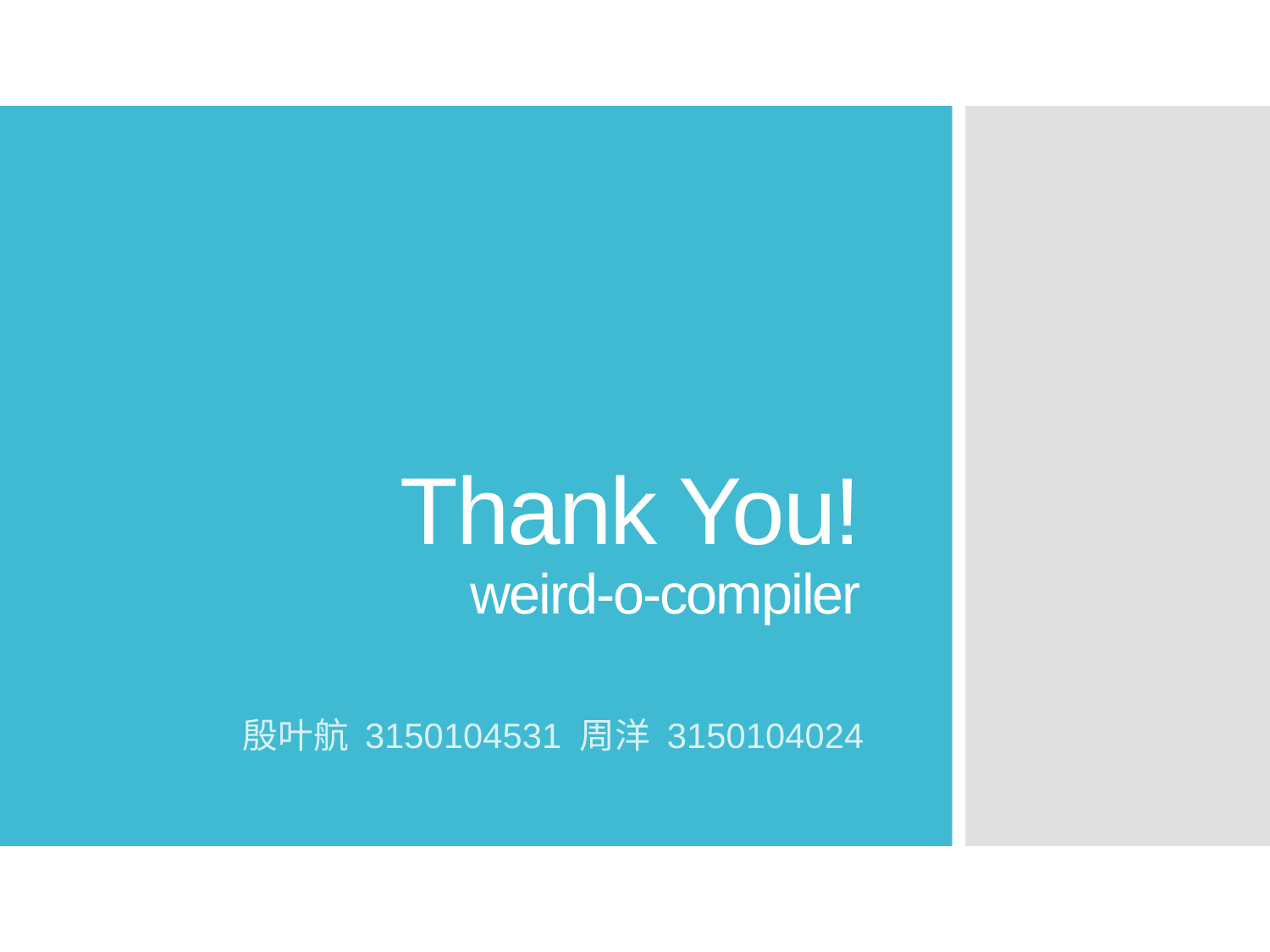

# Thank You! weird-o-compiler

殷叶航 3150104531 周洋 3150104024